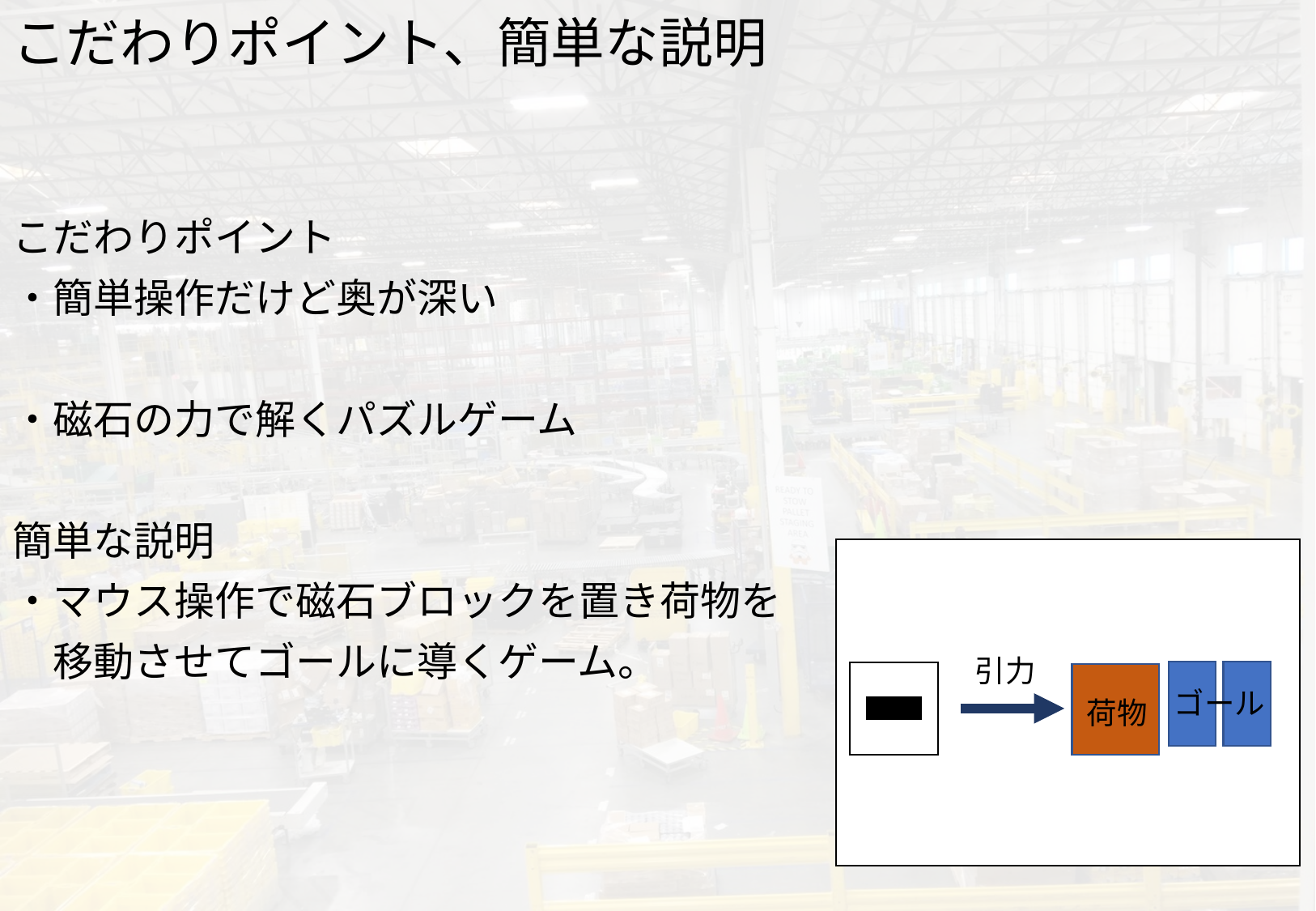

# こだわりポイント、簡単な説明
こだわりポイント
・簡単操作だけど奥が深い

・磁石の力で解くパズルゲーム

簡単な説明
・マウス操作で磁石ブロックを置き荷物を
　移動させてゴールに導くゲーム。

５

引力

ゴール
荷物